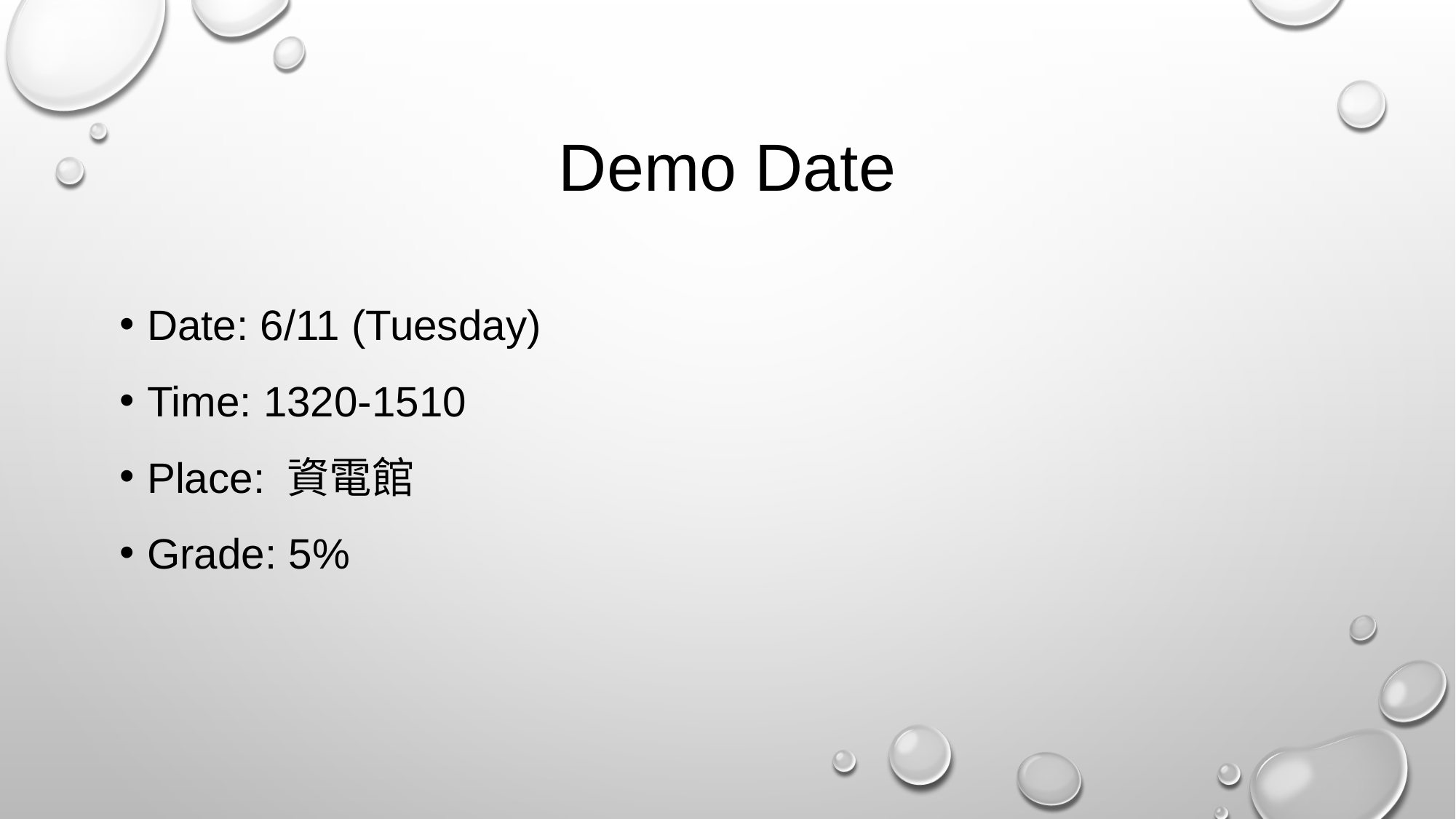

# Demo Date
Date: 6/11 (Tuesday)
Time: 1320-1510
Place: 資電館
Grade: 5%